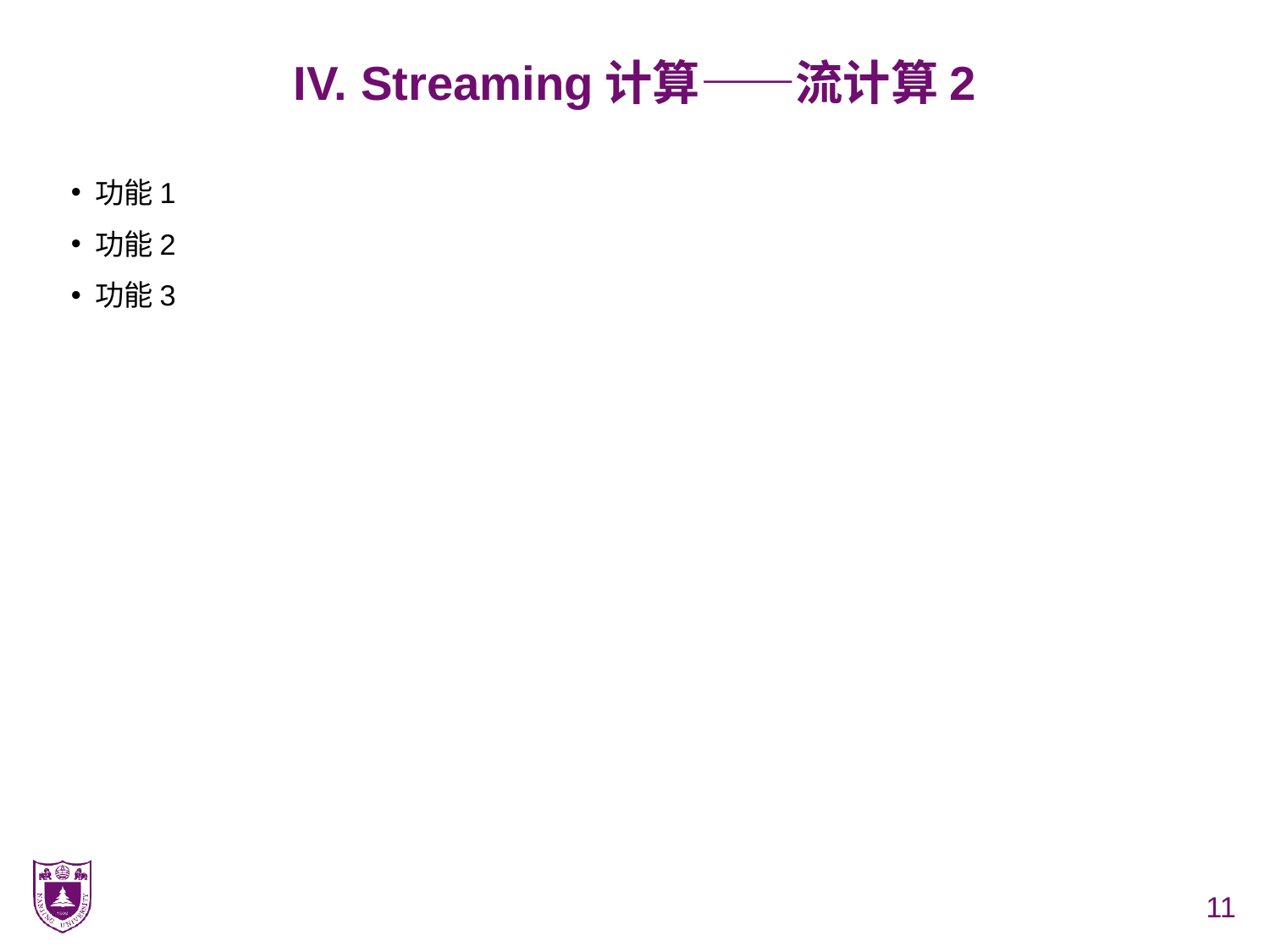

# IV. Streaming计算——流计算2
功能1
功能2
功能3

11